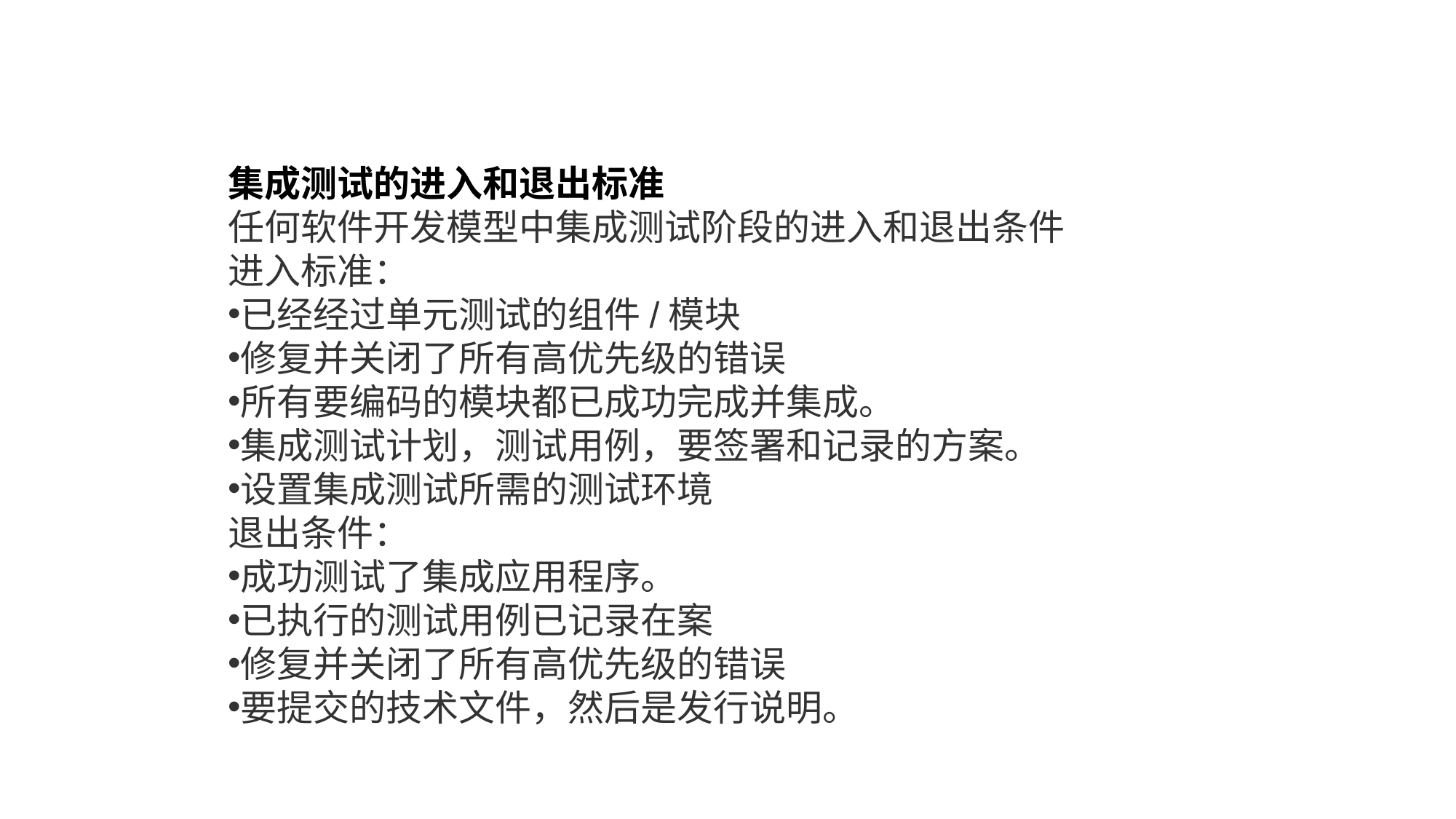

集成测试的进入和退出标准
任何软件开发模型中集成测试阶段的进入和退出条件
进入标准：
已经经过单元测试的组件/模块
修复并关闭了所有高优先级的错误
所有要编码的模块都已成功完成并集成。
集成测试计划，测试用例，要签署和记录的方案。
设置集成测试所需的测试环境
退出条件：
成功测试了集成应用程序。
已执行的测试用例已记录在案
修复并关闭了所有高优先级的错误
要提交的技术文件，然后是发行说明。